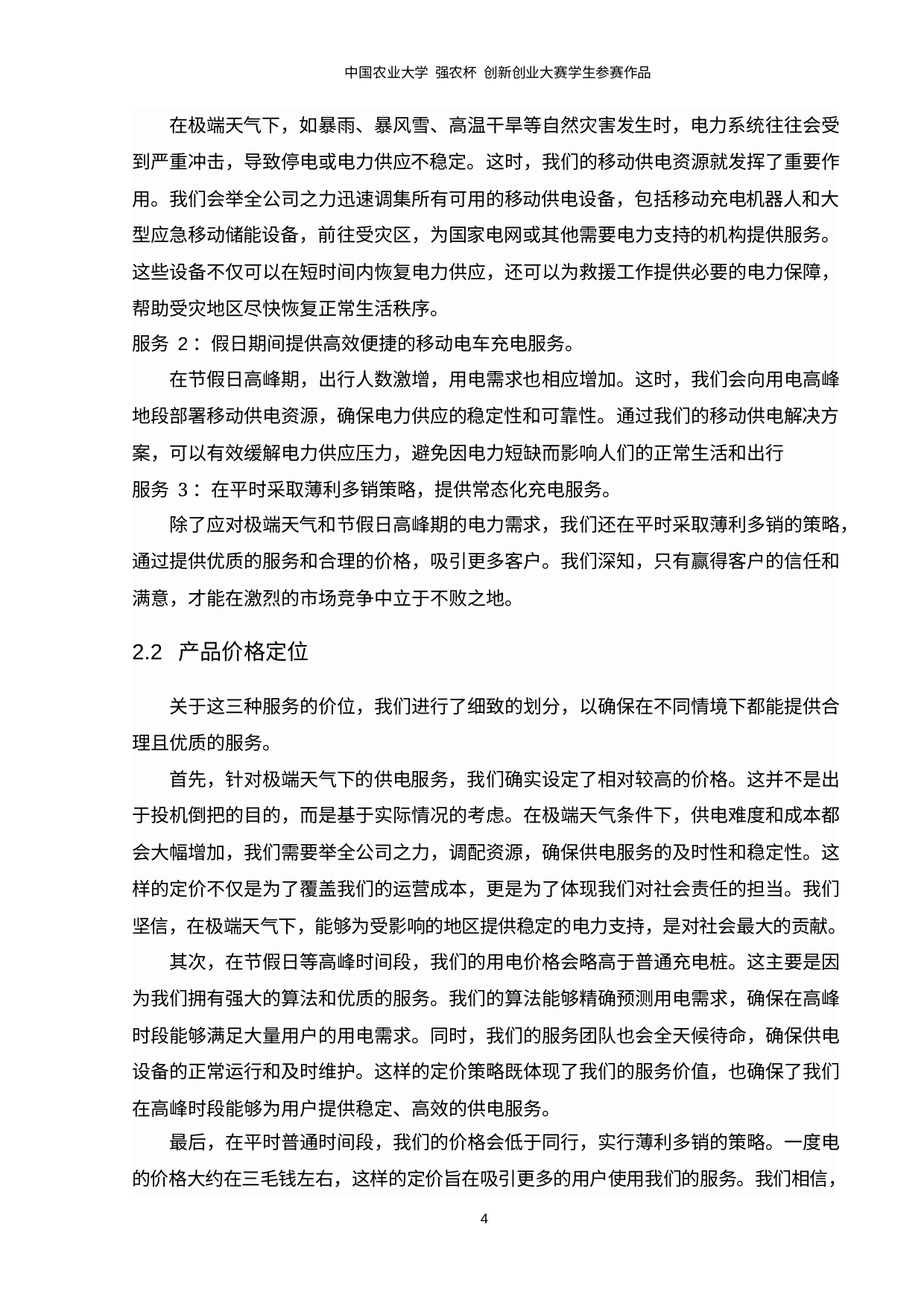

中国农业大学 强农杯 创新创业大赛学生参赛作品

在极端天气下，如暴雨、暴风雪、高温干旱等自然灾害发生时，电力系统往往会受
到严重冲击，导致停电或电力供应不稳定。这时，我们的移动供电资源就发挥了重要作
用。我们会举全公司之力迅速调集所有可用的移动供电设备，包括移动充电机器人和大
型应急移动储能设备，前往受灾区，为国家电网或其他需要电力支持的机构提供服务。
这些设备不仅可以在短时间内恢复电力供应，还可以为救援工作提供必要的电力保障，
帮助受灾地区尽快恢复正常生活秩序。
服务 2：假日期间提供高效便捷的移动电车充电服务。
在节假日高峰期，出行人数激增，用电需求也相应增加。这时，我们会向用电高峰
地段部署移动供电资源，确保电力供应的稳定性和可靠性。通过我们的移动供电解决方
案，可以有效缓解电力供应压力，避免因电力短缺而影响人们的正常生活和出行
服务 3：在平时采取薄利多销策略，提供常态化充电服务。
除了应对极端天气和节假日高峰期的电力需求，我们还在平时采取薄利多销的策略，
通过提供优质的服务和合理的价格，吸引更多客户。我们深知，只有赢得客户的信任和
满意，才能在激烈的市场竞争中立于不败之地。
2.2 产品价格定位
关于这三种服务的价位，我们进行了细致的划分，以确保在不同情境下都能提供合
理且优质的服务。
首先，针对极端天气下的供电服务，我们确实设定了相对较高的价格。这并不是出
于投机倒把的目的，而是基于实际情况的考虑。在极端天气条件下，供电难度和成本都
会大幅增加，我们需要举全公司之力，调配资源，确保供电服务的及时性和稳定性。这
样的定价不仅是为了覆盖我们的运营成本，更是为了体现我们对社会责任的担当。我们
坚信，在极端天气下，能够为受影响的地区提供稳定的电力支持，是对社会最大的贡献。
其次，在节假日等高峰时间段，我们的用电价格会略高于普通充电桩。这主要是因
为我们拥有强大的算法和优质的服务。我们的算法能够精确预测用电需求，确保在高峰
时段能够满足大量用户的用电需求。同时，我们的服务团队也会全天候待命，确保供电
设备的正常运行和及时维护。这样的定价策略既体现了我们的服务价值，也确保了我们
在高峰时段能够为用户提供稳定、高效的供电服务。
最后，在平时普通时间段，我们的价格会低于同行，实行薄利多销的策略。一度电
的价格大约在三毛钱左右，这样的定价旨在吸引更多的用户使用我们的服务。我们相信，
4